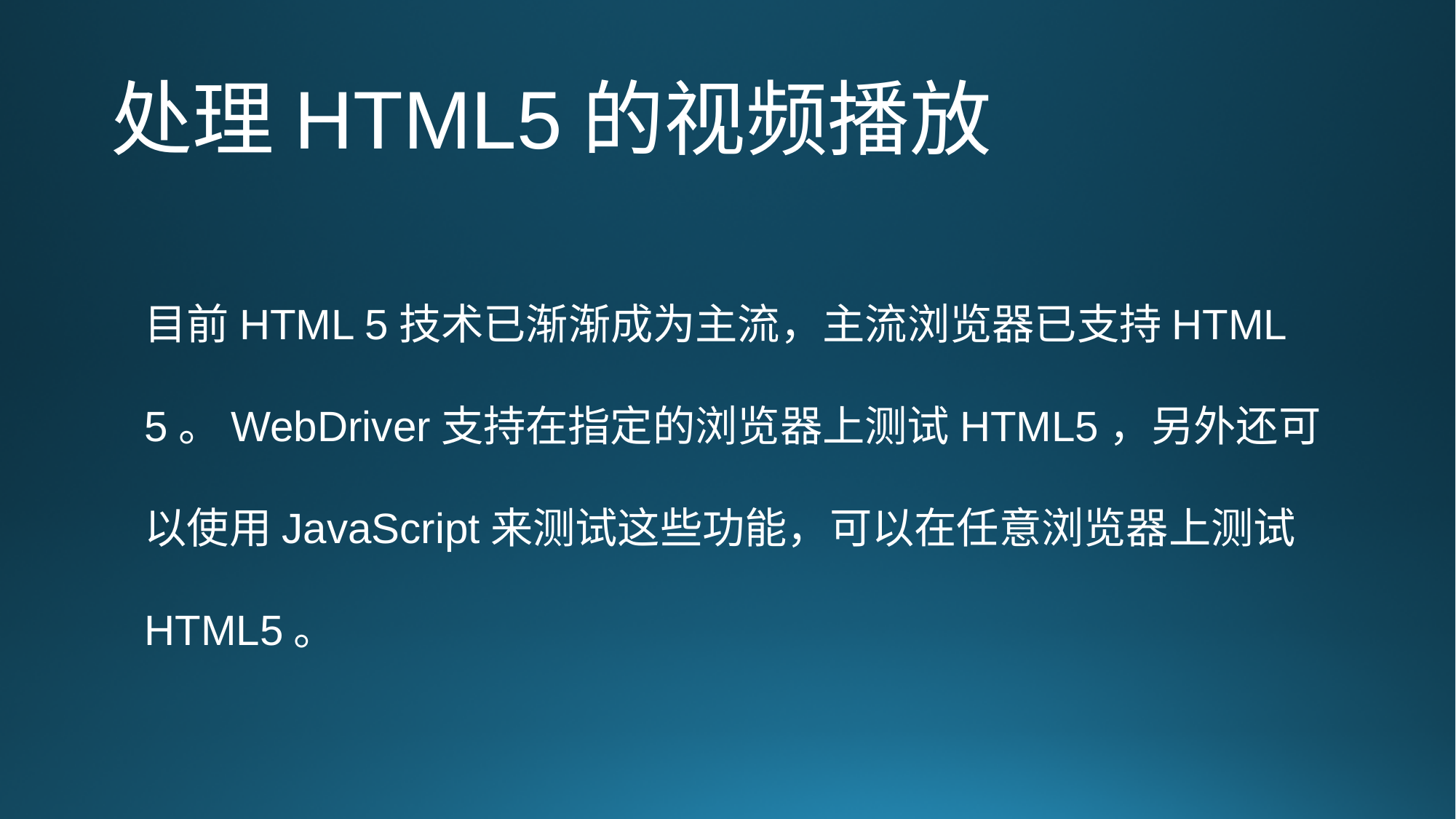

# 处理HTML5的视频播放
目前HTML 5技术已渐渐成为主流，主流浏览器已支持HTML 5。WebDriver支持在指定的浏览器上测试HTML5，另外还可以使用JavaScript来测试这些功能，可以在任意浏览器上测试HTML5。